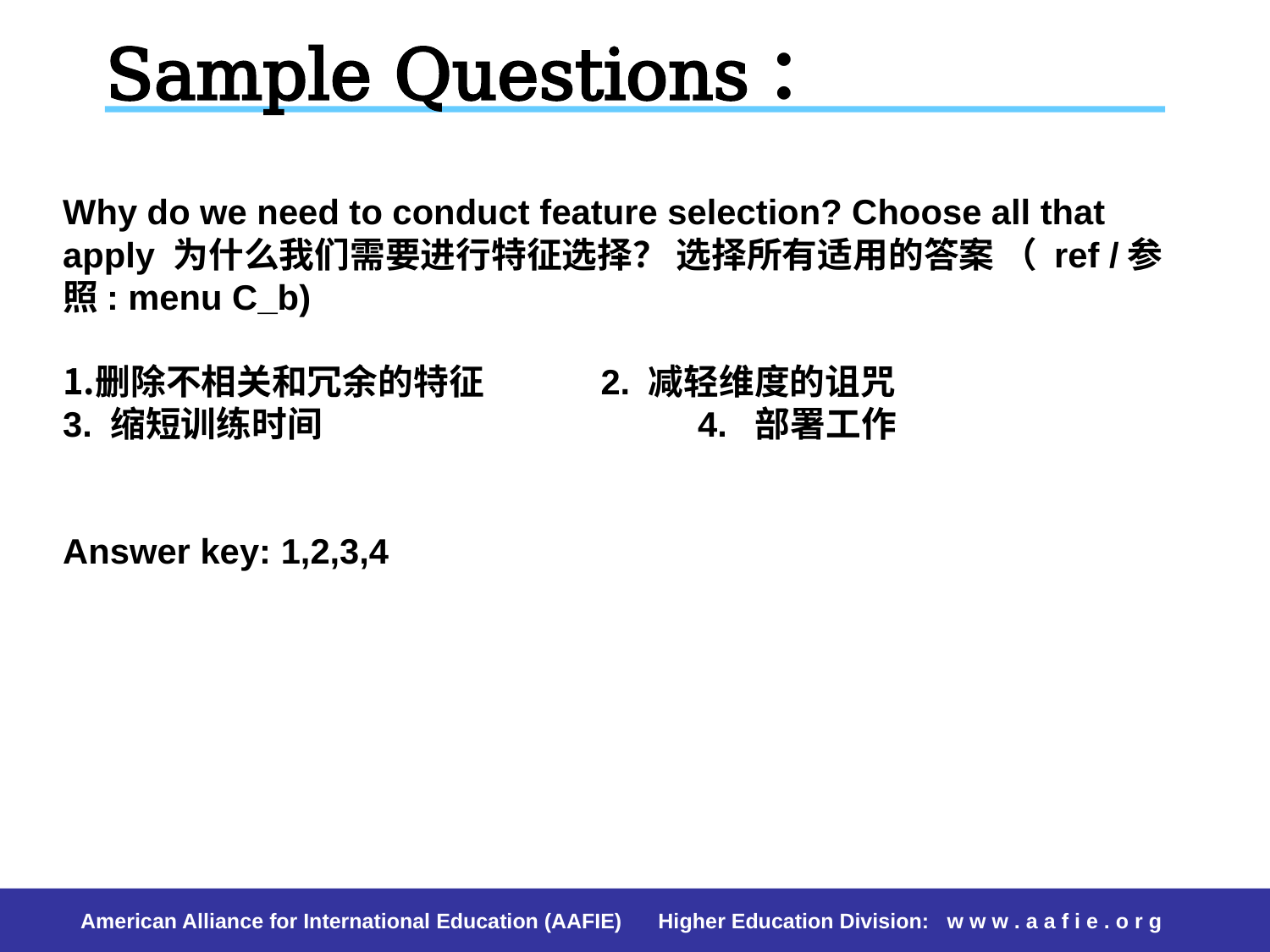

Sample Questions：
Why do we need to conduct feature selection? Choose all that apply 为什么我们需要进行特征选择？ 选择所有适用的答案 （ ref /参照: menu C_b)

删除不相关和冗余的特征     	2. 减轻维度的诅咒
3. 缩短训练时间			4.  部署工作

Answer key: 1,2,3,4